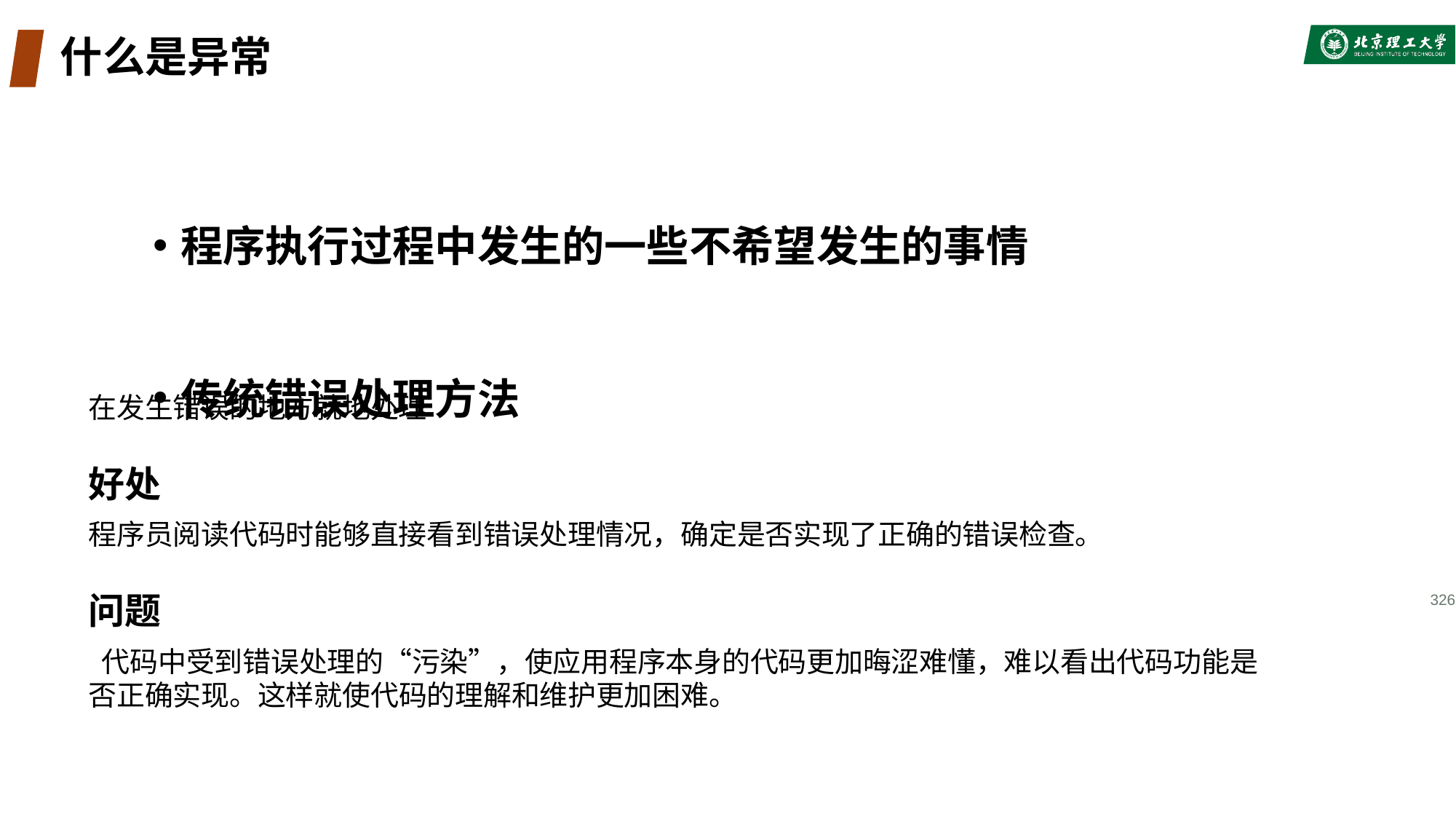

# 什么是异常
程序执行过程中发生的一些不希望发生的事情

传统错误处理方法
在发生错误的地方就地处理
好处
程序员阅读代码时能够直接看到错误处理情况，确定是否实现了正确的错误检查。
问题
 代码中受到错误处理的“污染”，使应用程序本身的代码更加晦涩难懂，难以看出代码功能是否正确实现。这样就使代码的理解和维护更加困难。
326